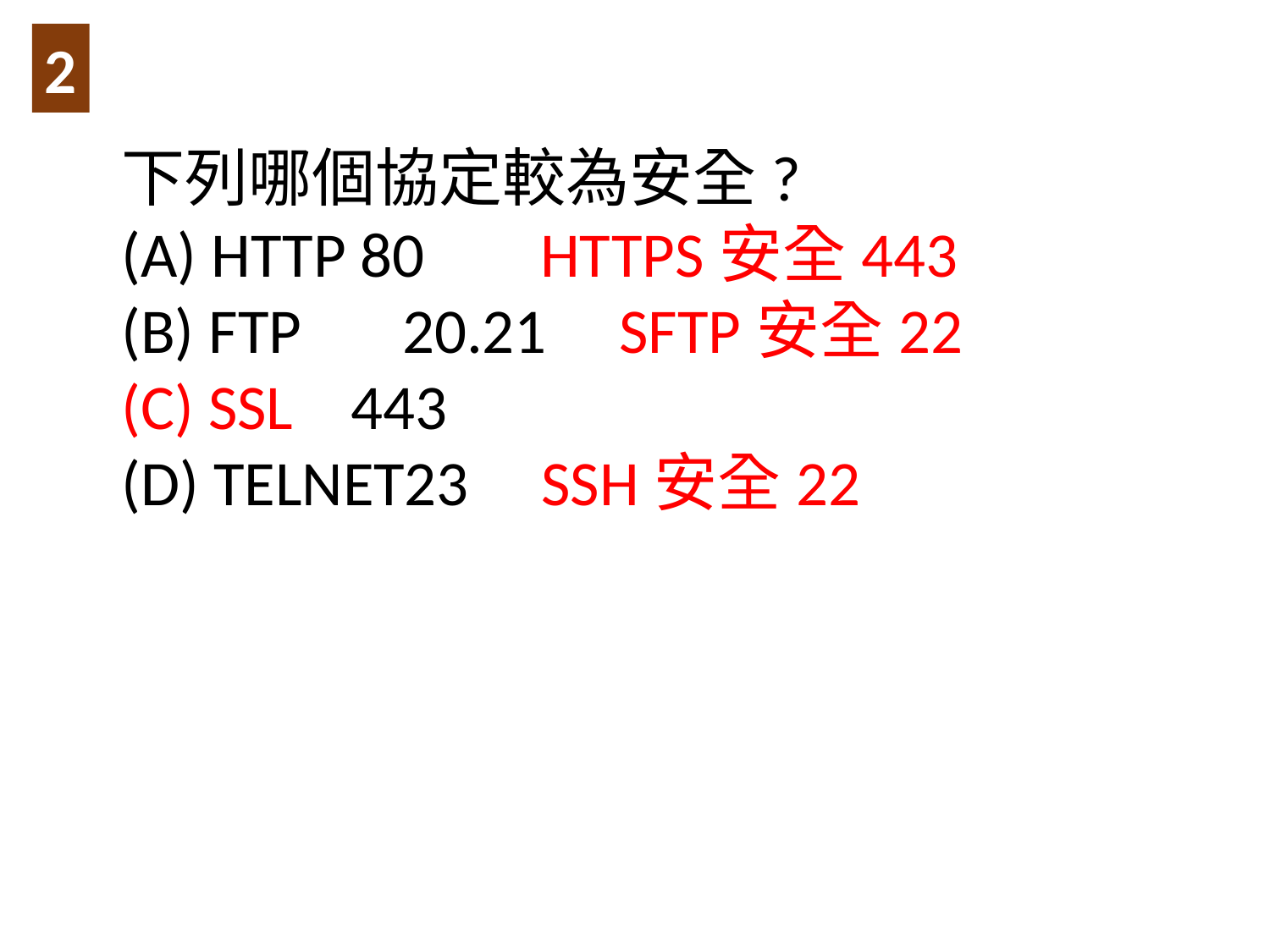

2
下列哪個協定較為安全?
(A) HTTP 80        HTTPS安全443
(B) FTP       20.21     SFTP安全22
(C) SSL    443
(D) TELNET23     SSH安全22